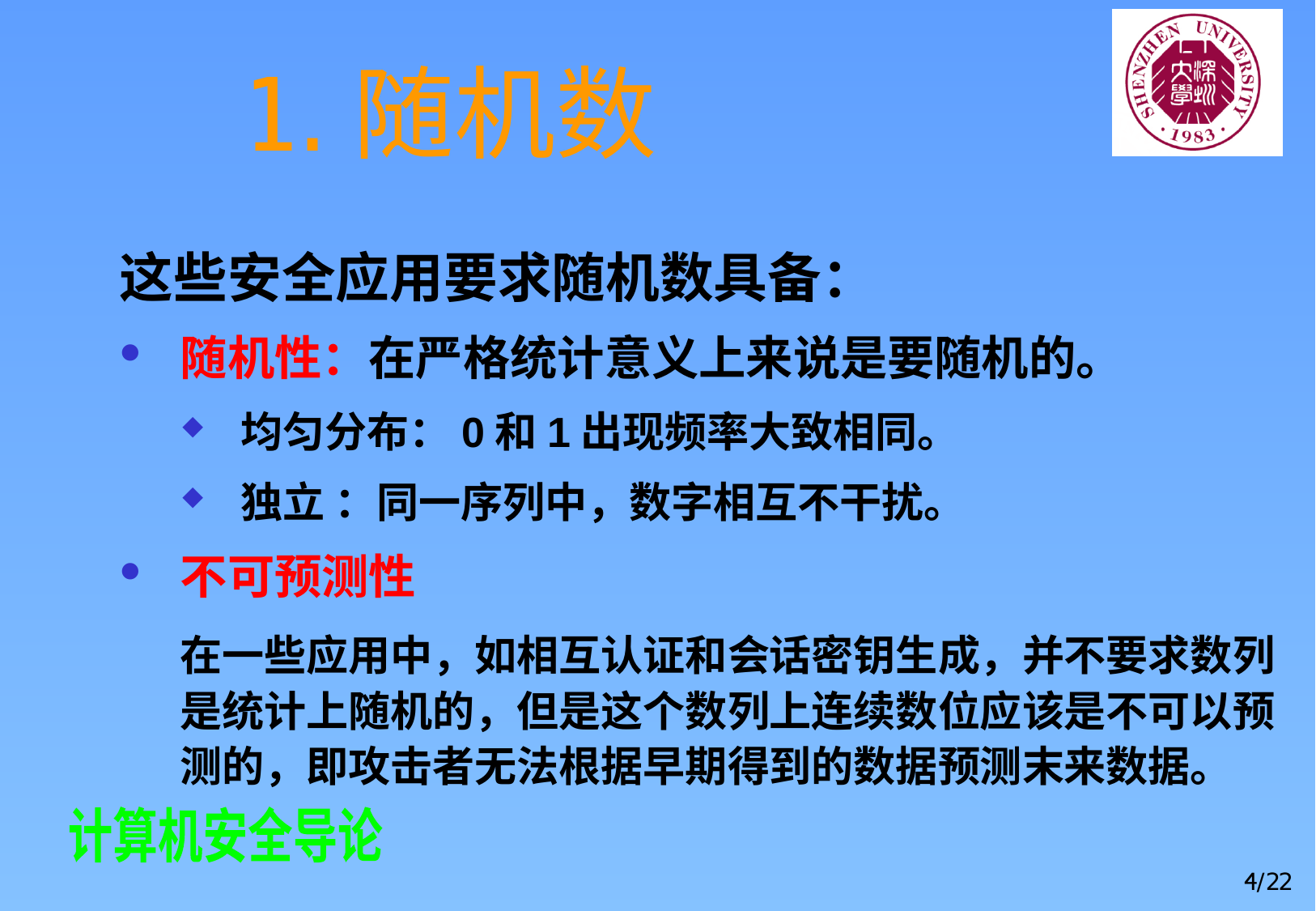

# 1.随机数
这些安全应用要求随机数具备：
随机性：在严格统计意义上来说是要随机的。
均匀分布：0和1出现频率大致相同。
独立 ：同一序列中，数字相互不干扰。
不可预测性
在一些应用中，如相互认证和会话密钥生成，并不要求数列是统计上随机的，但是这个数列上连续数位应该是不可以预测的，即攻击者无法根据早期得到的数据预测末来数据。
4/22